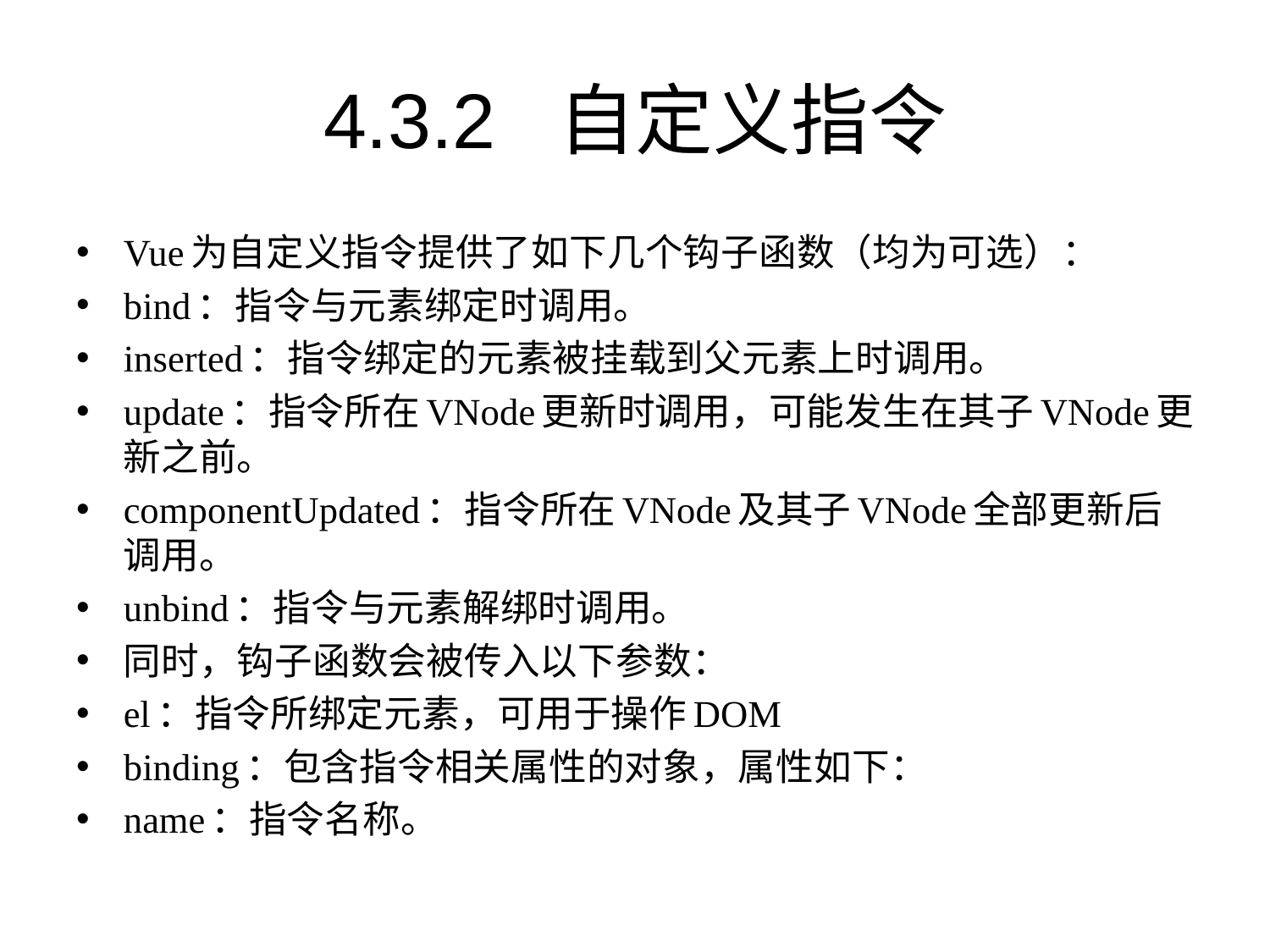

# 4.3.2  自定义指令
Vue为自定义指令提供了如下几个钩子函数（均为可选）：
bind：指令与元素绑定时调用。
inserted：指令绑定的元素被挂载到父元素上时调用。
update：指令所在VNode更新时调用，可能发生在其子VNode更新之前。
componentUpdated：指令所在VNode及其子VNode全部更新后调用。
unbind：指令与元素解绑时调用。
同时，钩子函数会被传入以下参数：
el：指令所绑定元素，可用于操作DOM
binding：包含指令相关属性的对象，属性如下：
name：指令名称。